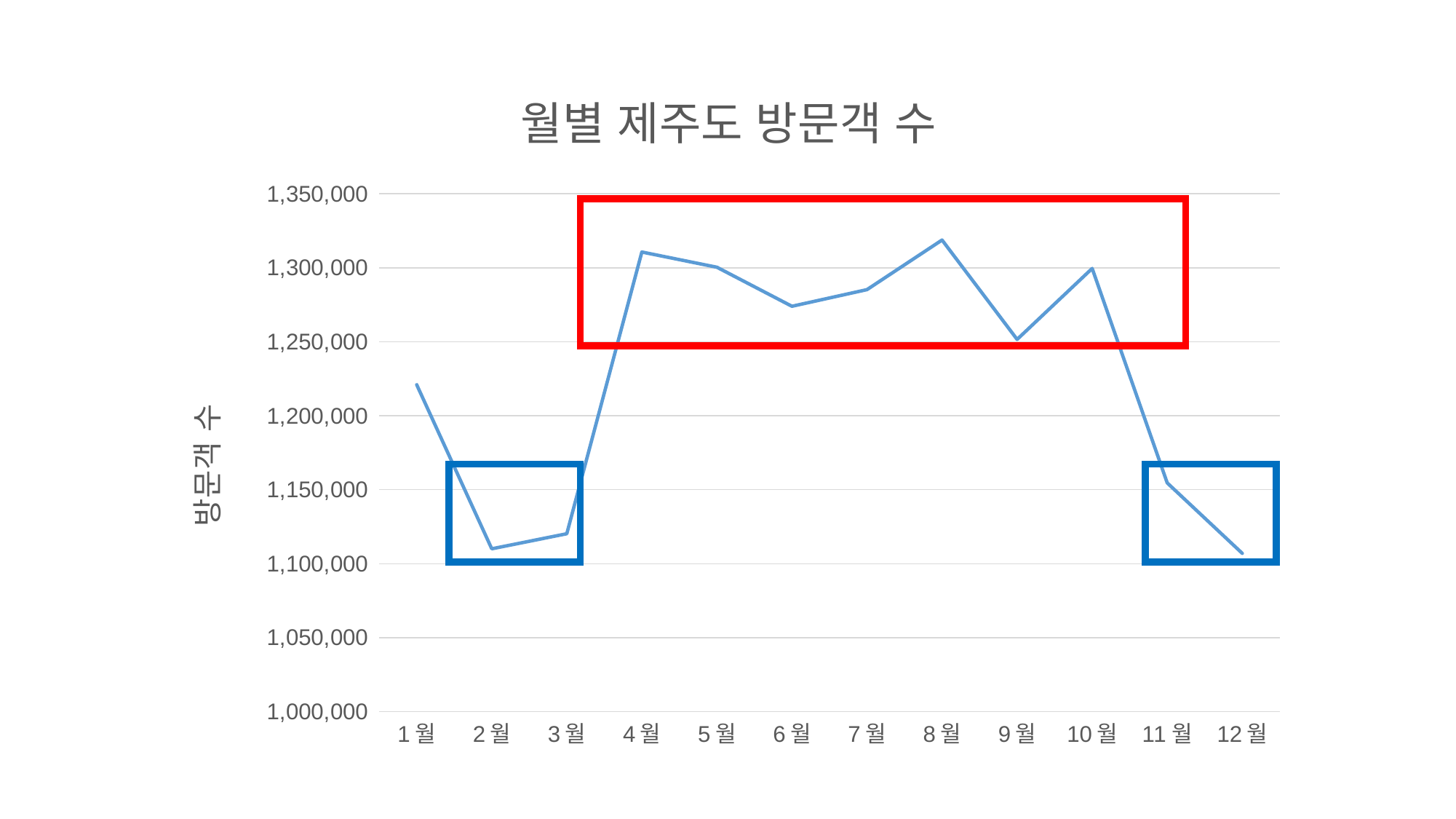

### Chart: 월별 제주도 방문객 수

| Category |  |
|---|---|
| 1월 | 1220995.0 |
| 2월 | 1110063.0 |
| 3월 | 1120243.0 |
| 4월 | 1310685.0 |
| 5월 | 1300392.0 |
| 6월 | 1274019.0 |
| 7월 | 1285254.0 |
| 8월 | 1318769.0 |
| 9월 | 1251605.0 |
| 10월 | 1299582.0 |
| 11월 | 1154632.0 |
| 12월 | 1106997.0 |